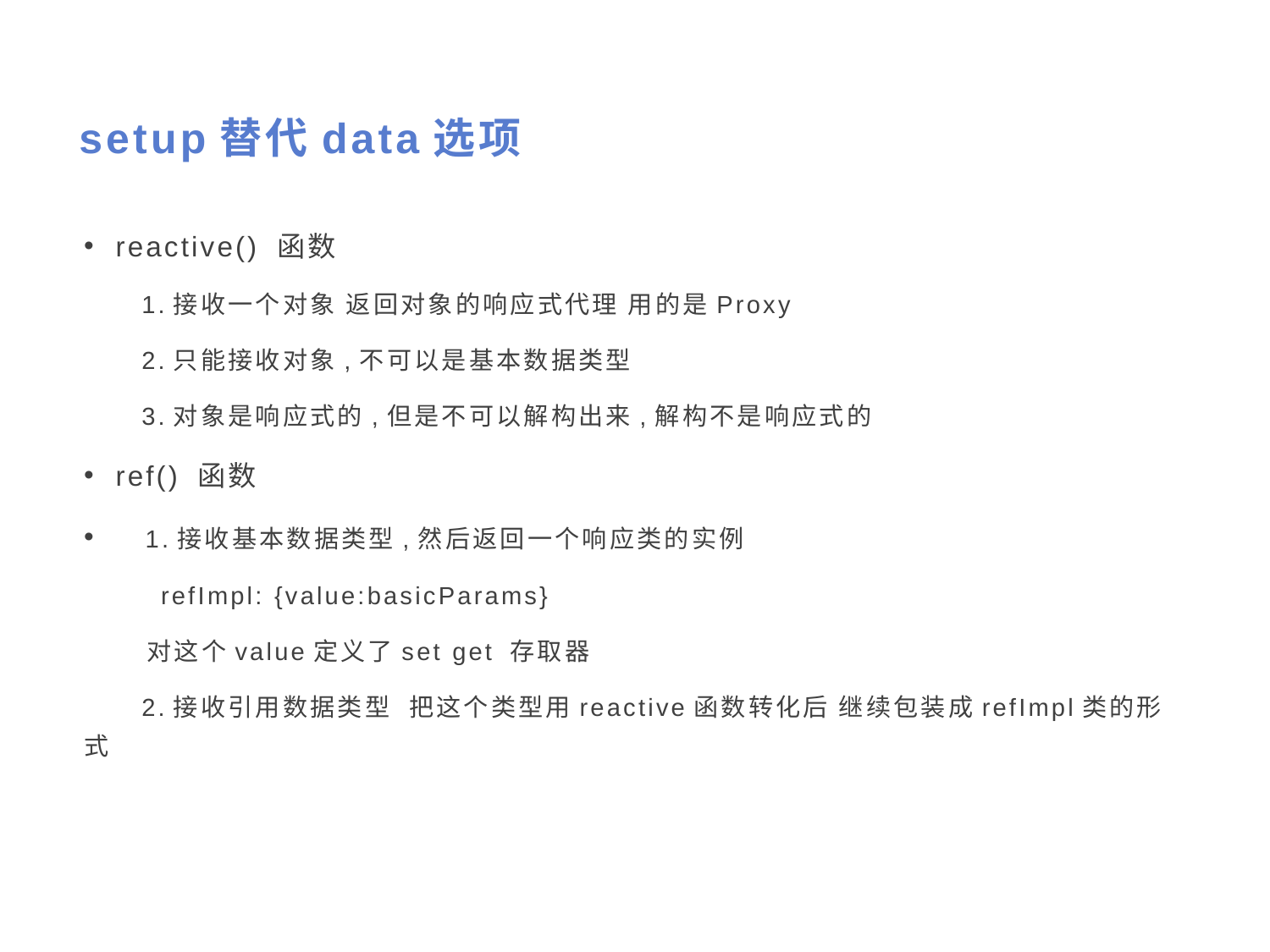

# setup替代data选项
reactive() 函数
      1.接收一个对象 返回对象的响应式代理 用的是Proxy
      2.只能接收对象,不可以是基本数据类型
      3.对象是响应式的,但是不可以解构出来,解构不是响应式的
ref() 函数
   1.接收基本数据类型,然后返回一个响应类的实例
        refImpl: {value:basicParams}
       对这个value定义了set get 存取器
      2.接收引用数据类型  把这个类型用reactive函数转化后 继续包装成refImpl类的形式